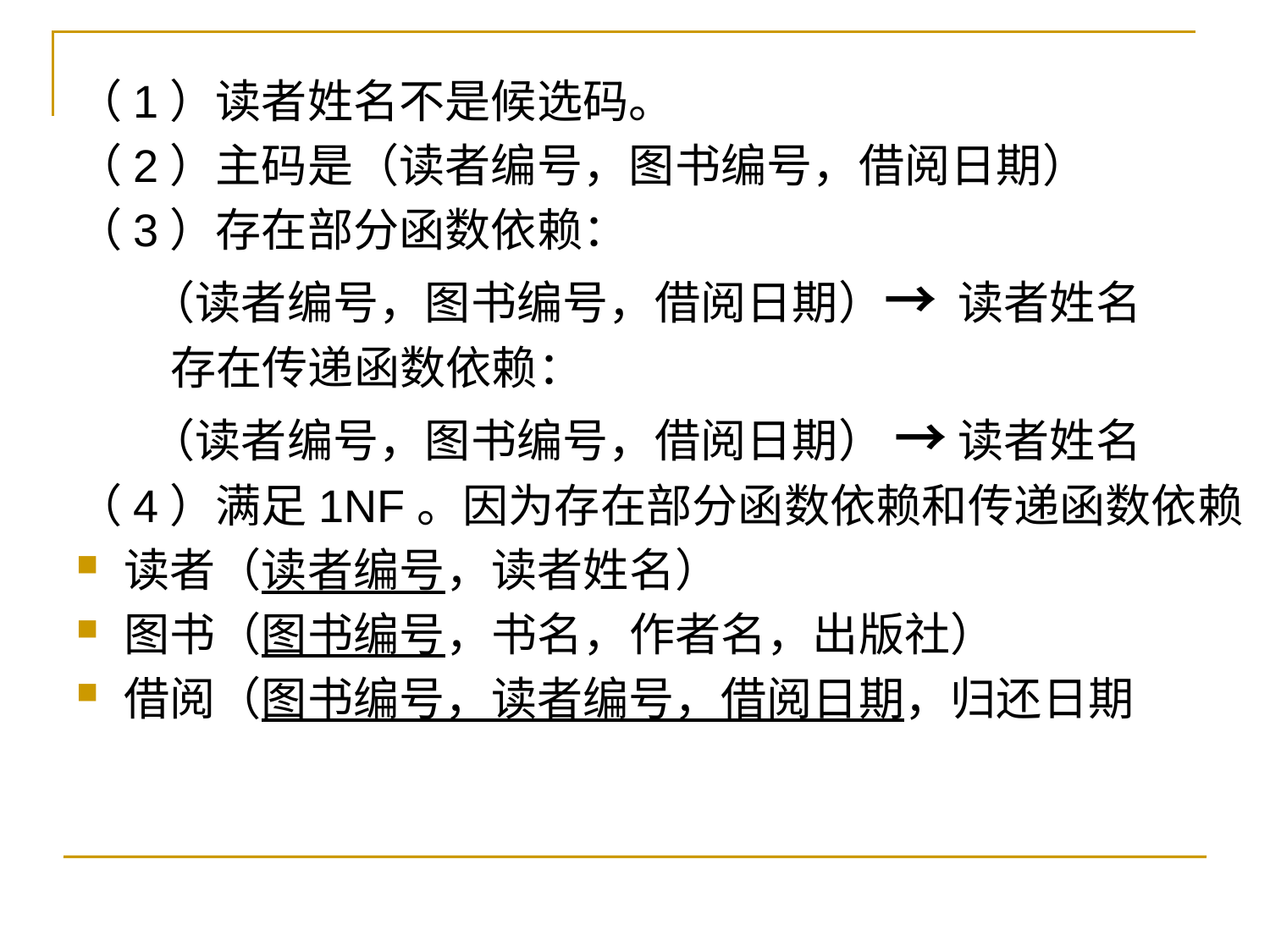

（1）读者姓名不是候选码。
（2）主码是（读者编号，图书编号，借阅日期）
（3）存在部分函数依赖：
      （读者编号，图书编号，借阅日期）→  读者姓名
        存在传递函数依赖：
      （读者编号，图书编号，借阅日期） → 读者姓名
（4）满足1NF。因为存在部分函数依赖和传递函数依赖
读者（读者编号，读者姓名）
图书（图书编号，书名，作者名，出版社）
借阅（图书编号，读者编号，借阅日期，归还日期